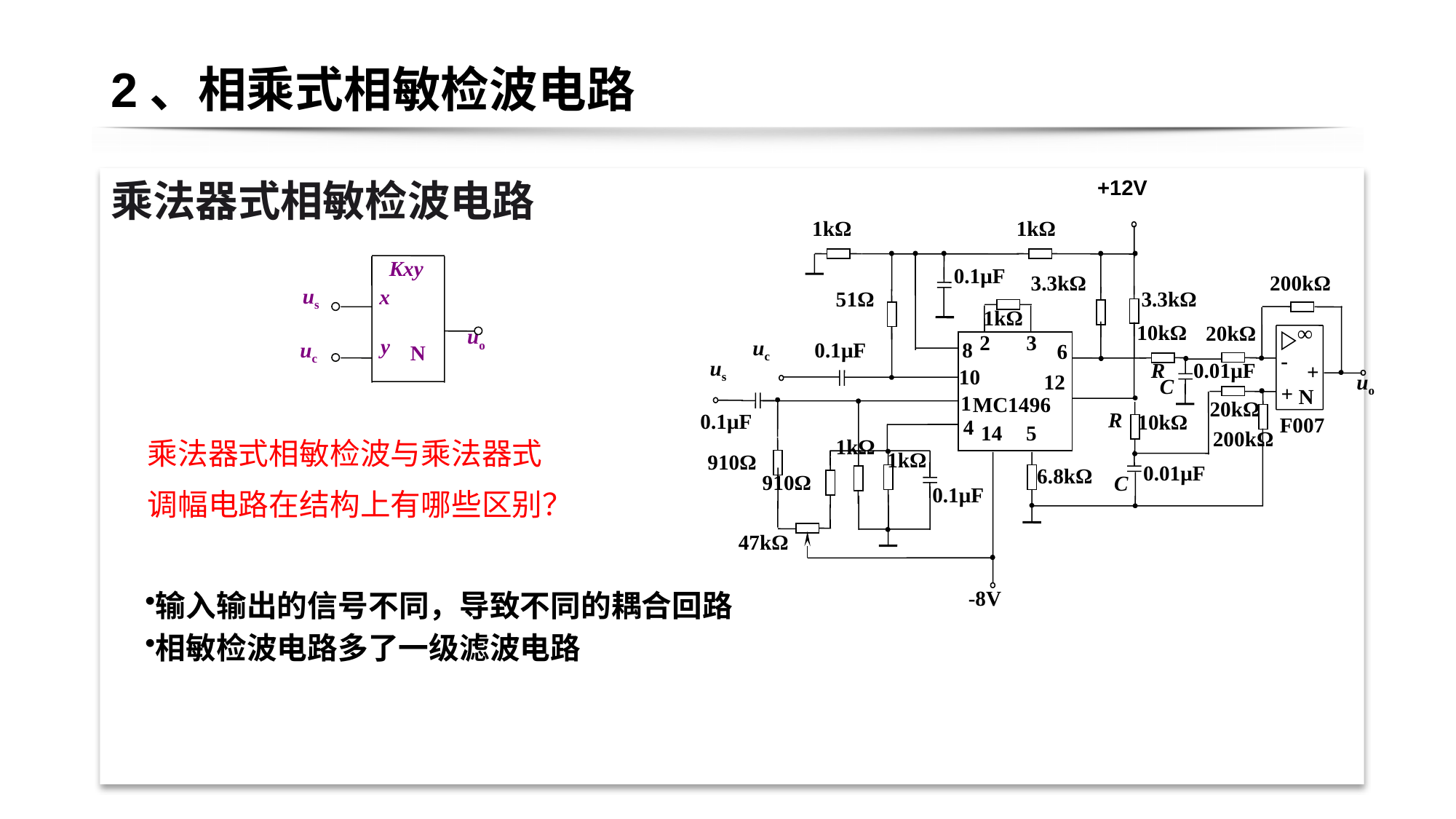

# 2、相乘式相敏检波电路
乘法器式相敏检波电路
+12V
1kΩ
1kΩ

0.1μF

3.3kΩ
200kΩ

51Ω
3.3kΩ

1kΩ

10kΩ
20kΩ

∞
2
3

uc
8
0.1μF

6

-

us
R
0.01μF

 10

+

12
uo

C

+
N

1
MC1496

20kΩ

R
0.1μF
10kΩ

F007
4

14
5

200kΩ

1kΩ
1kΩ
910Ω

0.01μF
6.8kΩ

910Ω
C

0.1μF

47kΩ

   -8V

Kxy

us
x

uo

uc

y
N

乘法器式相敏检波与乘法器式调幅电路在结构上有哪些区别？
输入输出的信号不同，导致不同的耦合回路
相敏检波电路多了一级滤波电路